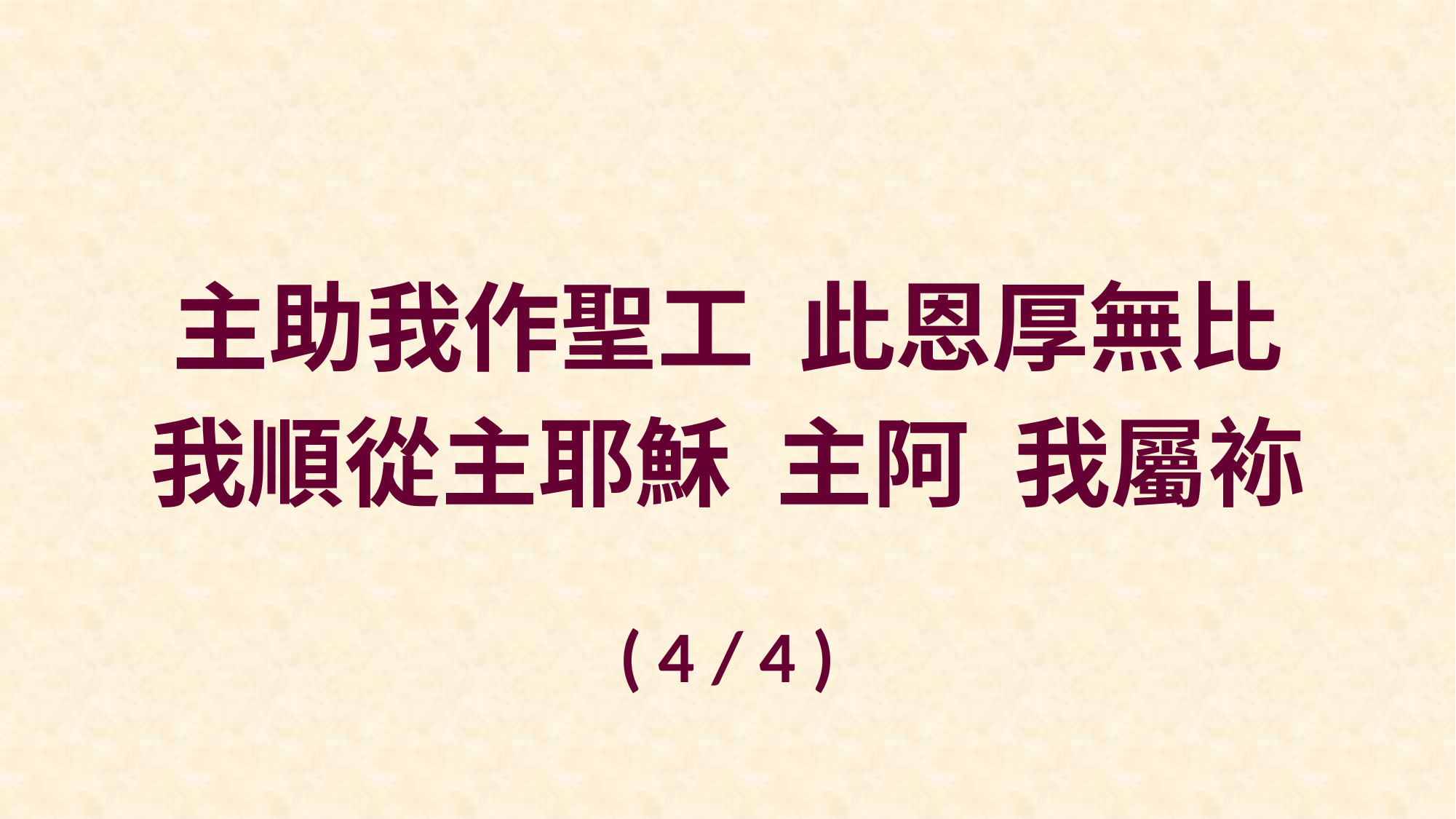

主助我作聖工  此恩厚無比
我順從主耶穌  主阿  我屬袮
( 4 / 4 )